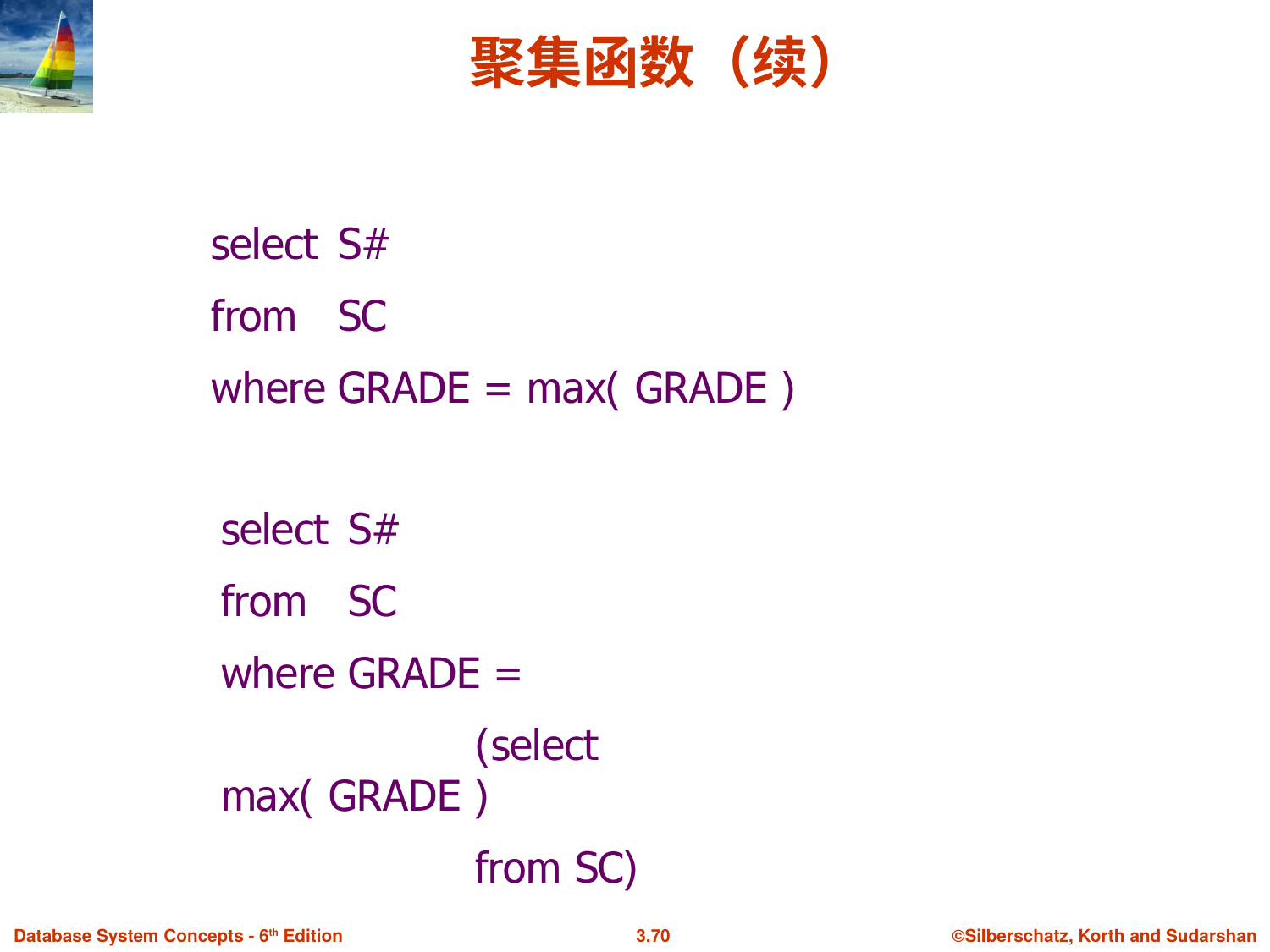

# 聚集函数（续）
select 	S#
from	SC
where	GRADE = max( GRADE )
select 	S#
from	SC
where	GRADE =
		(select max( GRADE )
		from SC)